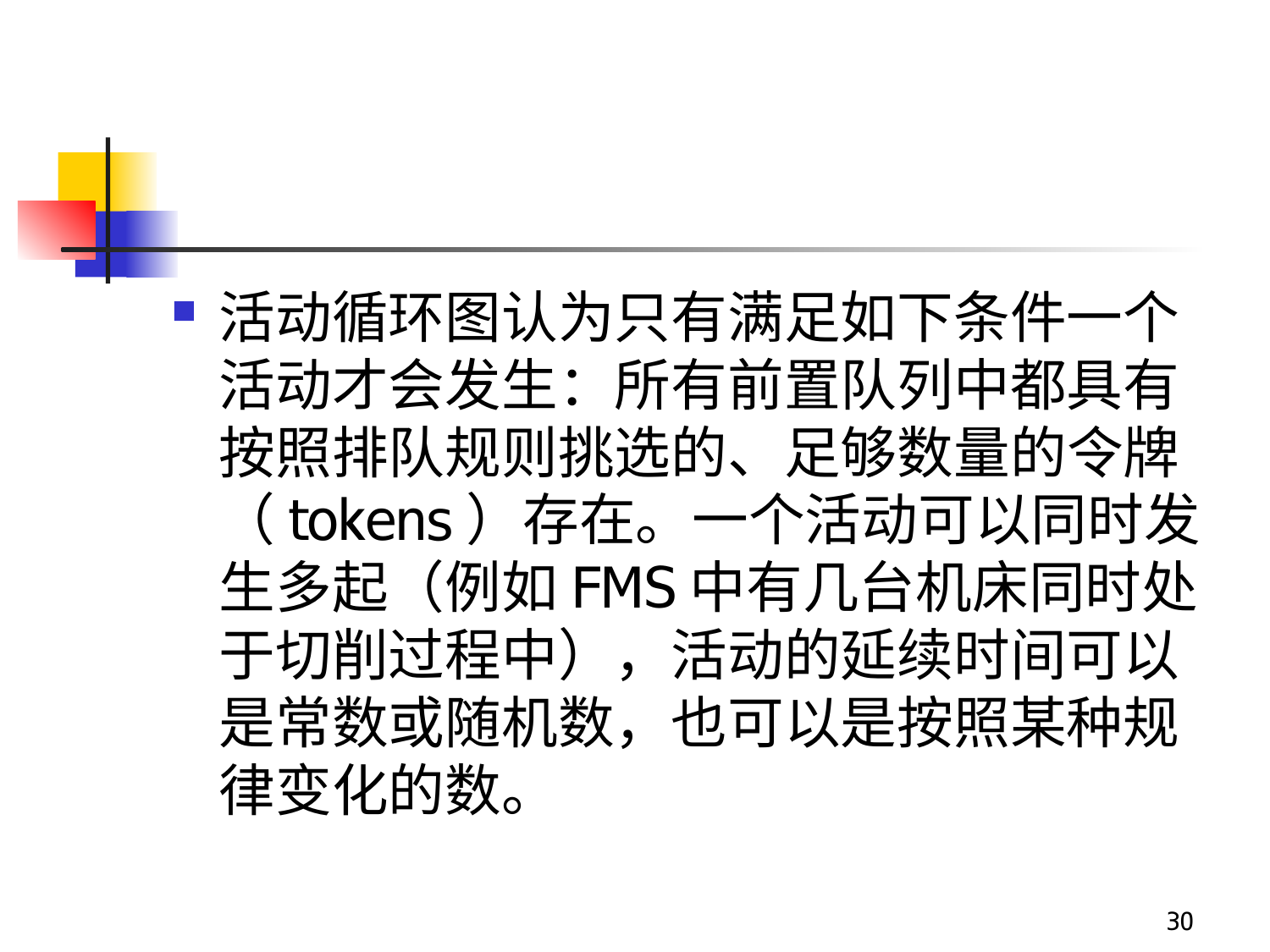

#
活动循环图认为只有满足如下条件一个活动才会发生：所有前置队列中都具有按照排队规则挑选的、足够数量的令牌（tokens）存在。一个活动可以同时发生多起（例如FMS中有几台机床同时处于切削过程中），活动的延续时间可以是常数或随机数，也可以是按照某种规律变化的数。
30